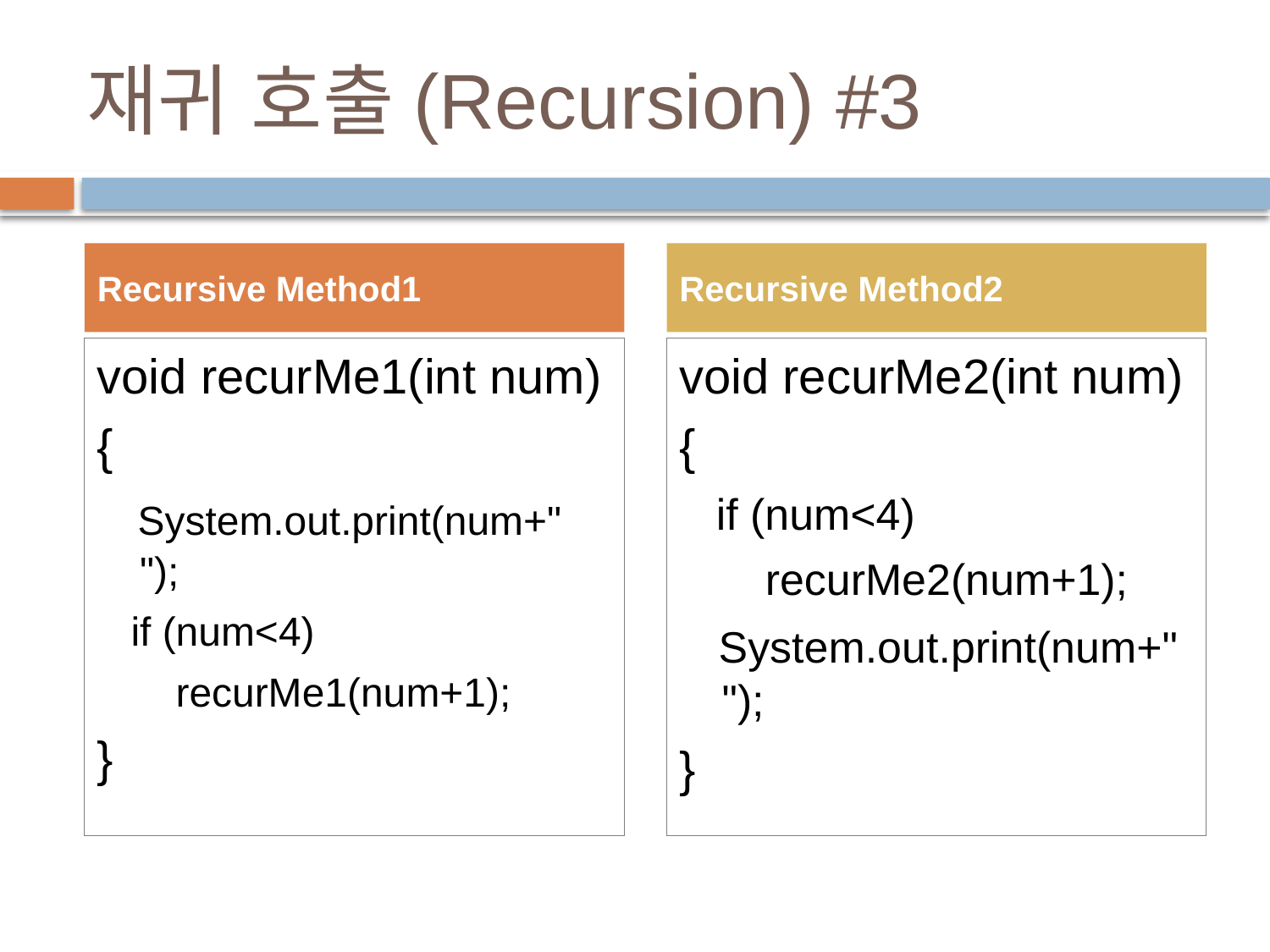

# 재귀 호출(Recursion) #3
Recursive Method1
Recursive Method2
void recurMe1(int num)
{
   System.out.print(num+" ");
   if (num<4)
       recurMe1(num+1);
}
void recurMe2(int num)
{
   if (num<4)
       recurMe2(num+1);
   System.out.print(num+" ");
}